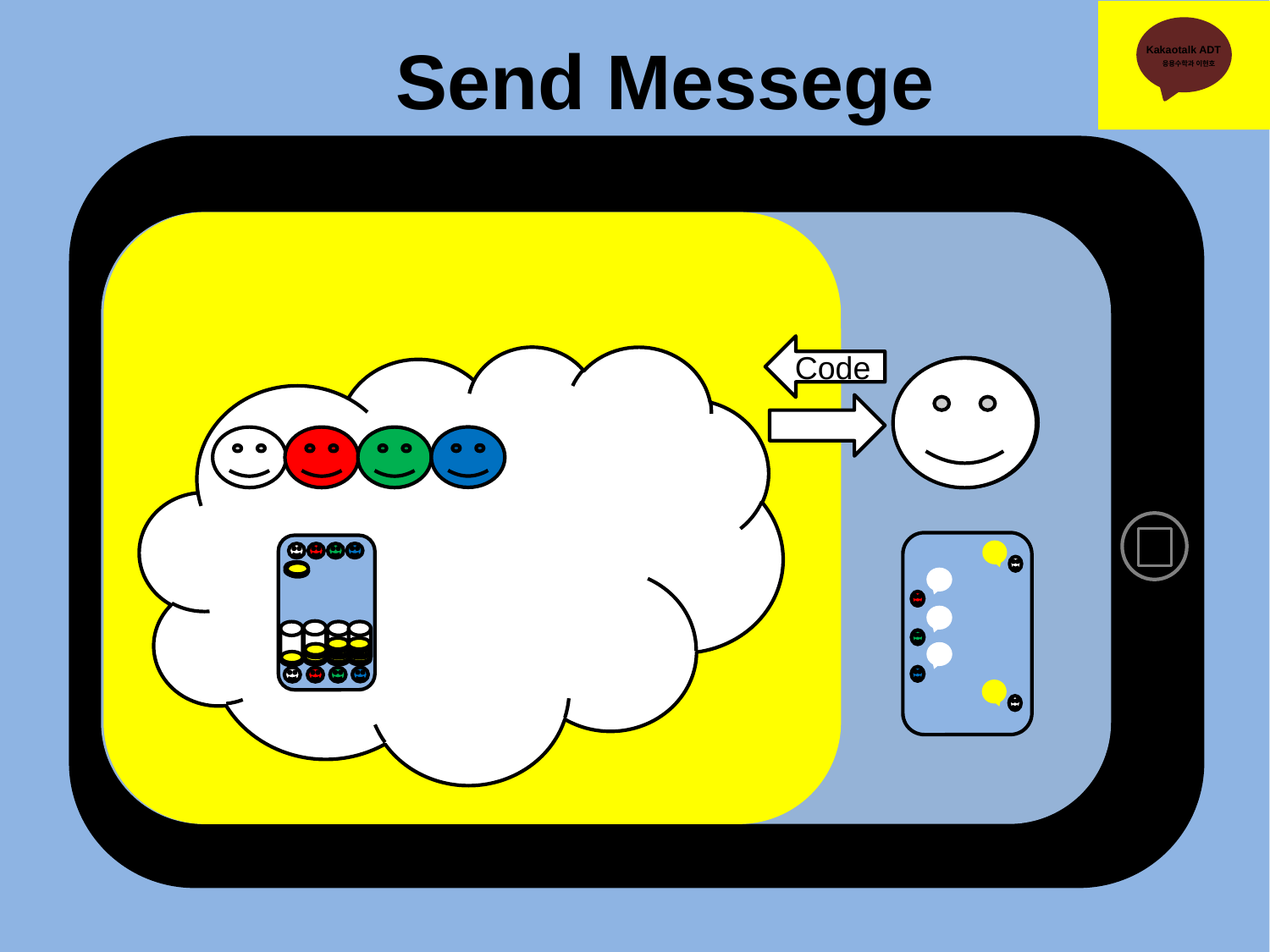

Send Messege

# Kakaotalk ADT
응용수학과 이현호

Code